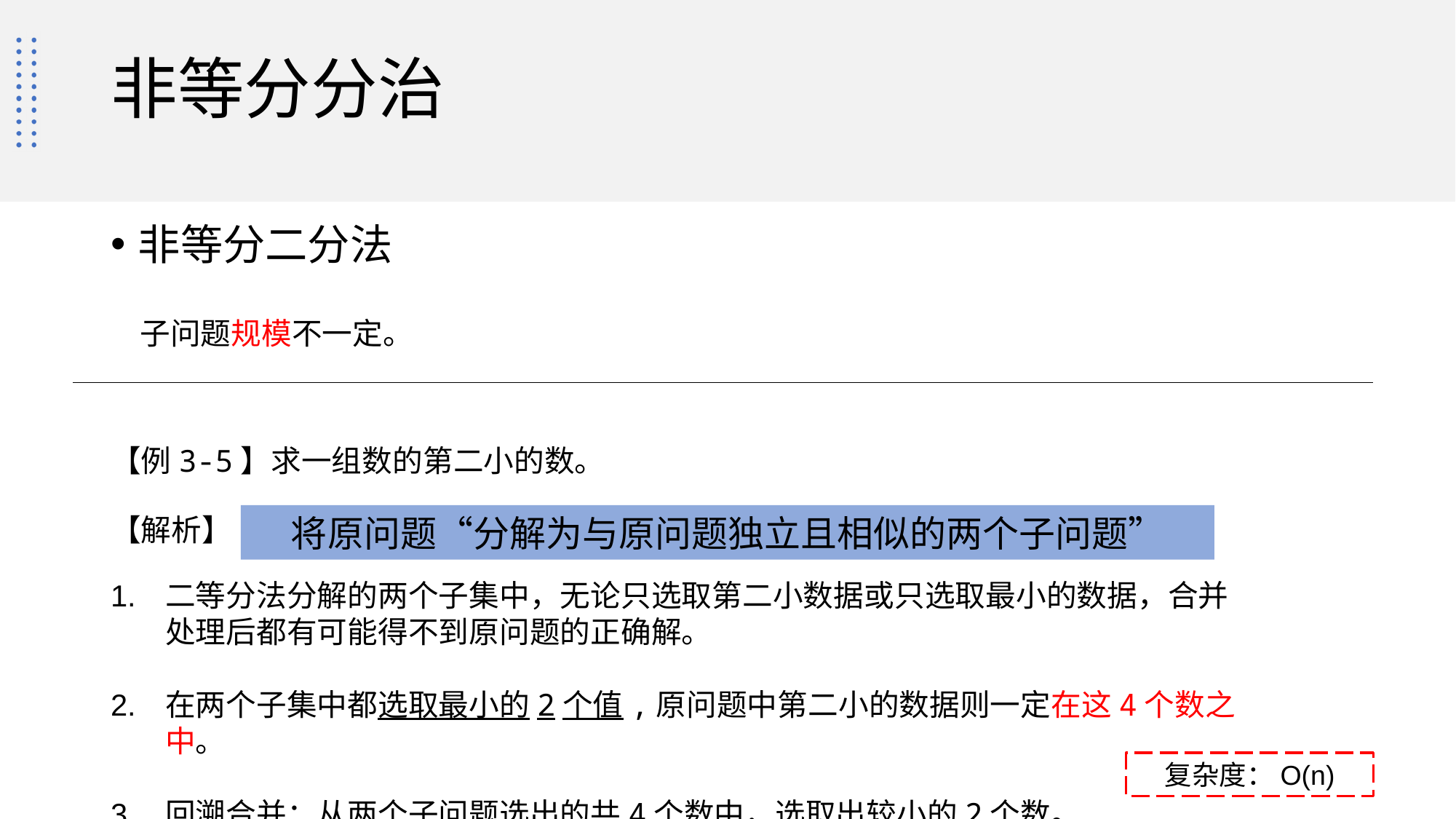

# 非等分分治
非等分二分法
子问题规模不一定。
【例3-5】求一组数的第二小的数。
【解析】
将原问题“分解为与原问题独立且相似的两个子问题”
二等分法分解的两个子集中，无论只选取第二小数据或只选取最小的数据，合并处理后都有可能得不到原问题的正确解。

在两个子集中都选取最小的2个值,原问题中第二小的数据则一定在这4个数之中。

回溯合并：从两个子问题选出的共4个数中，选取出较小的2个数。
复杂度：O(n)